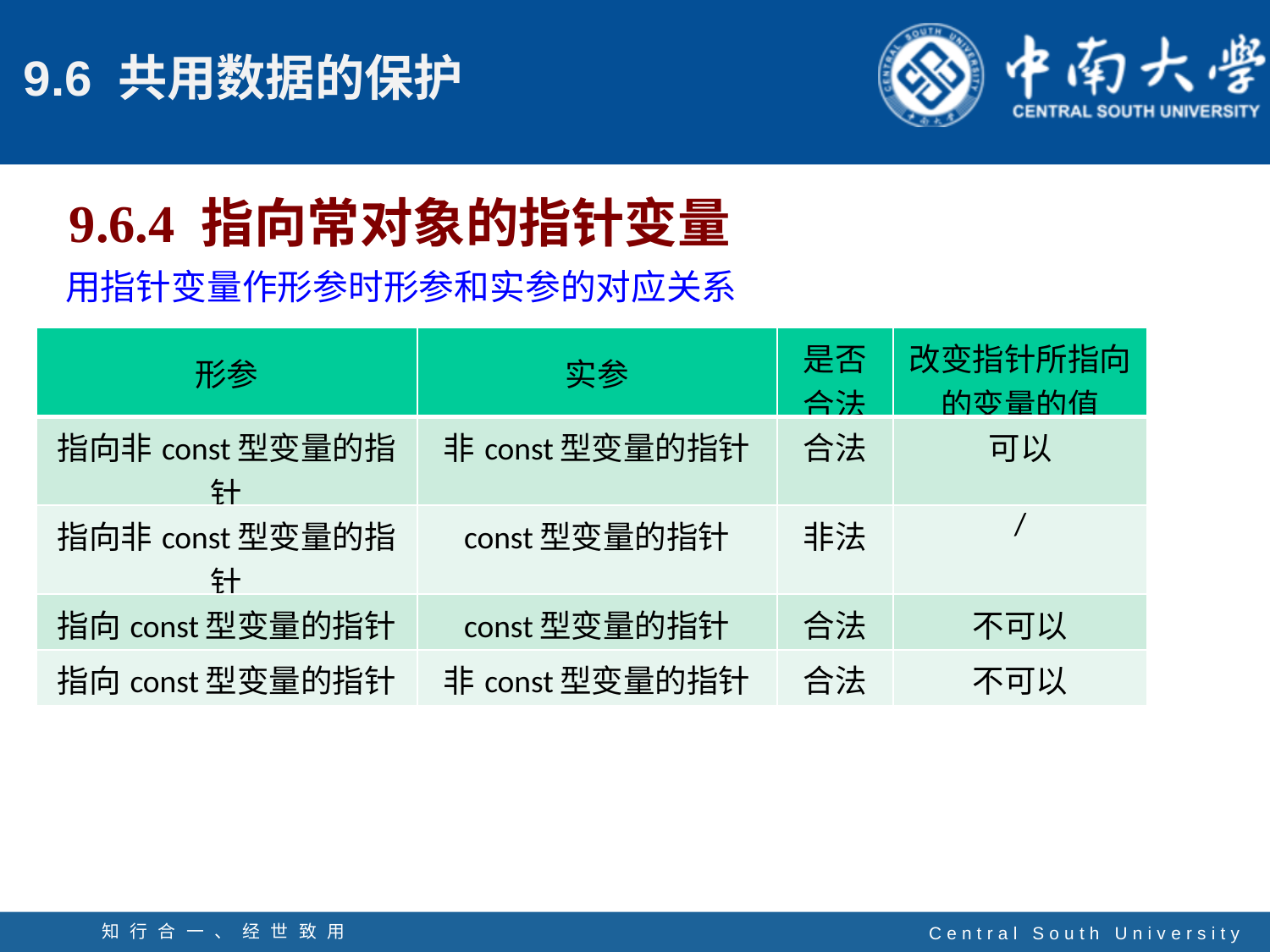

9.6.4 指向常对象的指针变量
用指针变量作形参时形参和实参的对应关系

| 形参 | 实参 | 是否合法 | 改变指针所指向的变量的值 |
| --- | --- | --- | --- |
| 指向非const型变量的指针 | 非const型变量的指针 | 合法 | 可以 |
| 指向非const型变量的指针 | const型变量的指针 | 非法 | / |
| 指向const型变量的指针 | const型变量的指针 | 合法 | 不可以 |
| 指向const型变量的指针 | 非const型变量的指针 | 合法 | 不可以 |

知行合一、经世致用
自强不息 厚德载物
Central South University